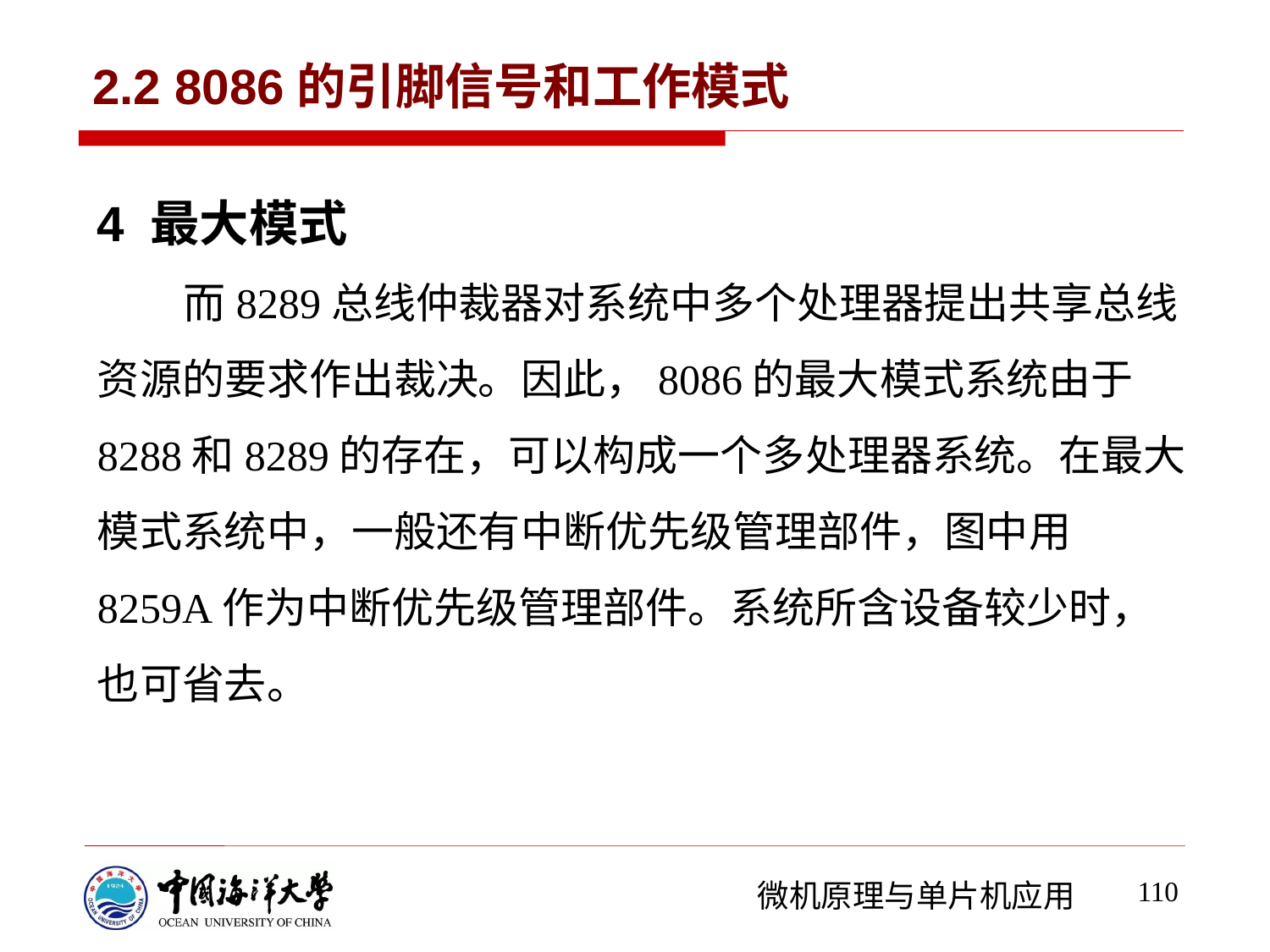

# 2.2 8086的引脚信号和工作模式
4 最大模式
        而8289总线仲裁器对系统中多个处理器提出共享总线资源的要求作出裁决。因此，8086的最大模式系统由于8288和8289的存在，可以构成一个多处理器系统。在最大模式系统中，一般还有中断优先级管理部件，图中用8259A作为中断优先级管理部件。系统所含设备较少时，也可省去。
110